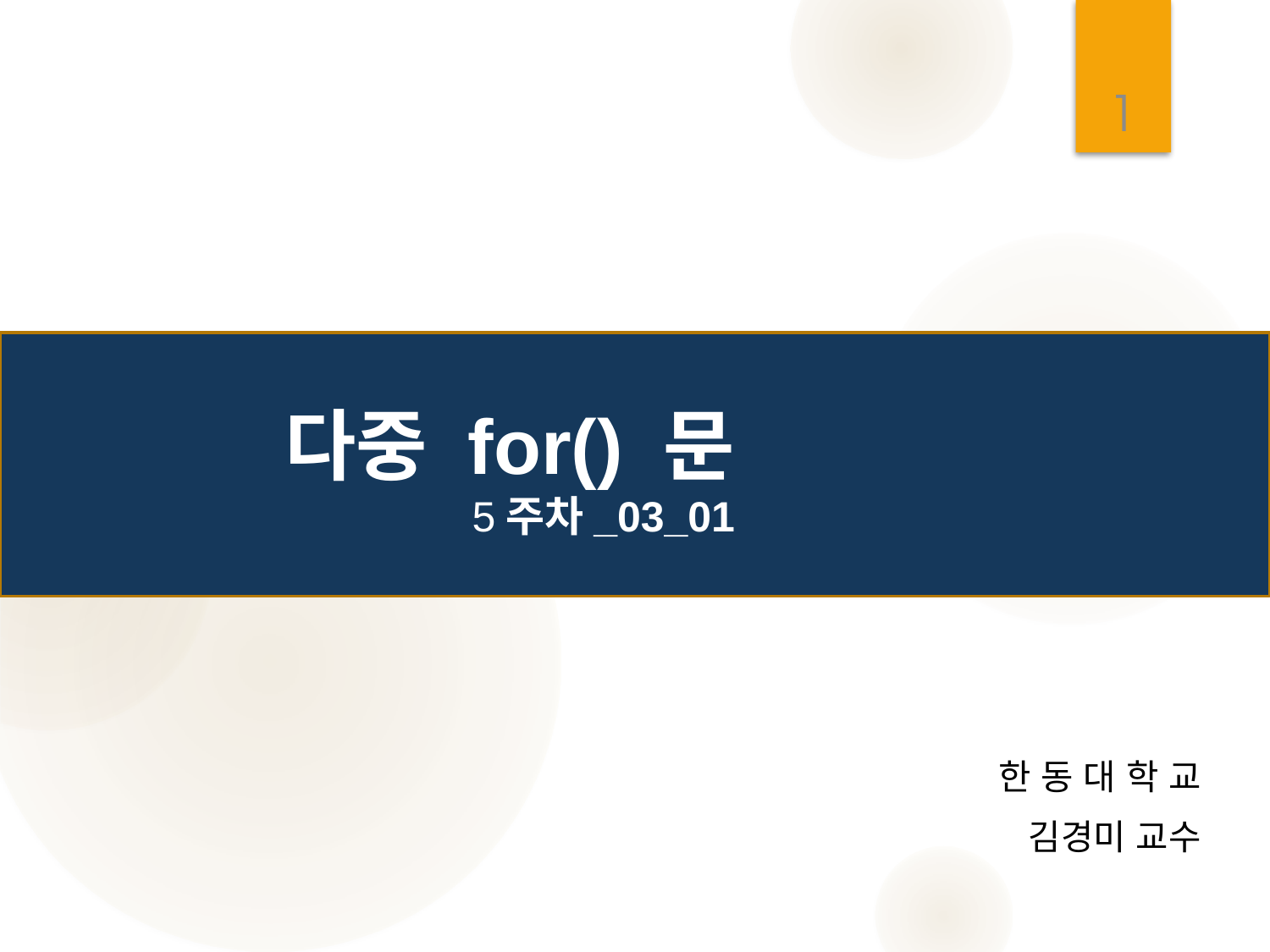

1

# 다중 for() 문 5주차_03_01
한 동 대 학 교
 김경미 교수